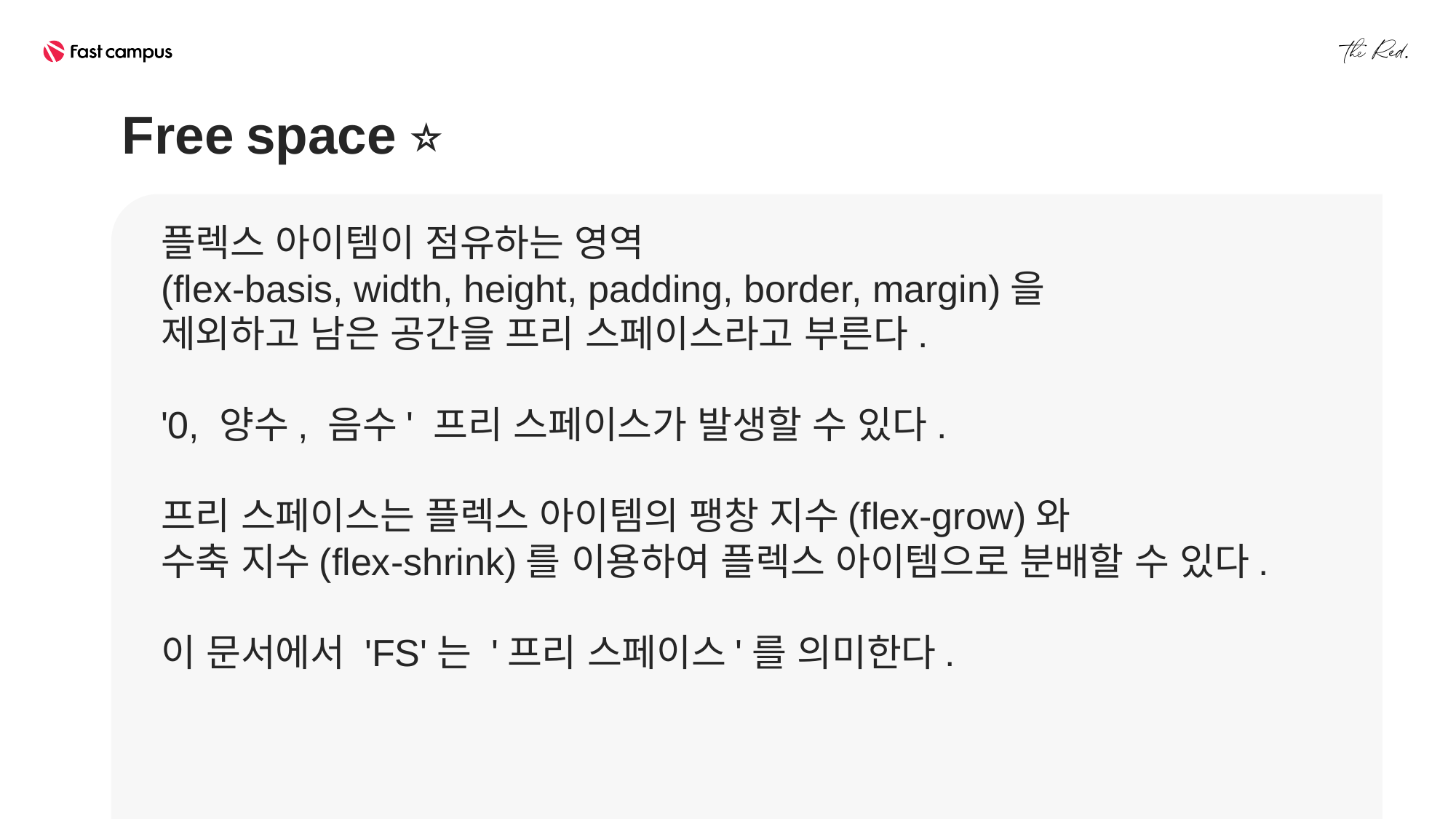

Free space ⭐
플렉스 아이템이 점유하는 영역
(flex-basis, width, height, padding, border, margin)을
제외하고 남은 공간을 프리 스페이스라고 부른다.

'0, 양수, 음수' 프리 스페이스가 발생할 수 있다.

프리 스페이스는 플렉스 아이템의 팽창 지수(flex-grow)와
수축 지수(flex-shrink)를 이용하여 플렉스 아이템으로 분배할 수 있다.

이 문서에서 'FS'는 '프리 스페이스'를 의미한다.